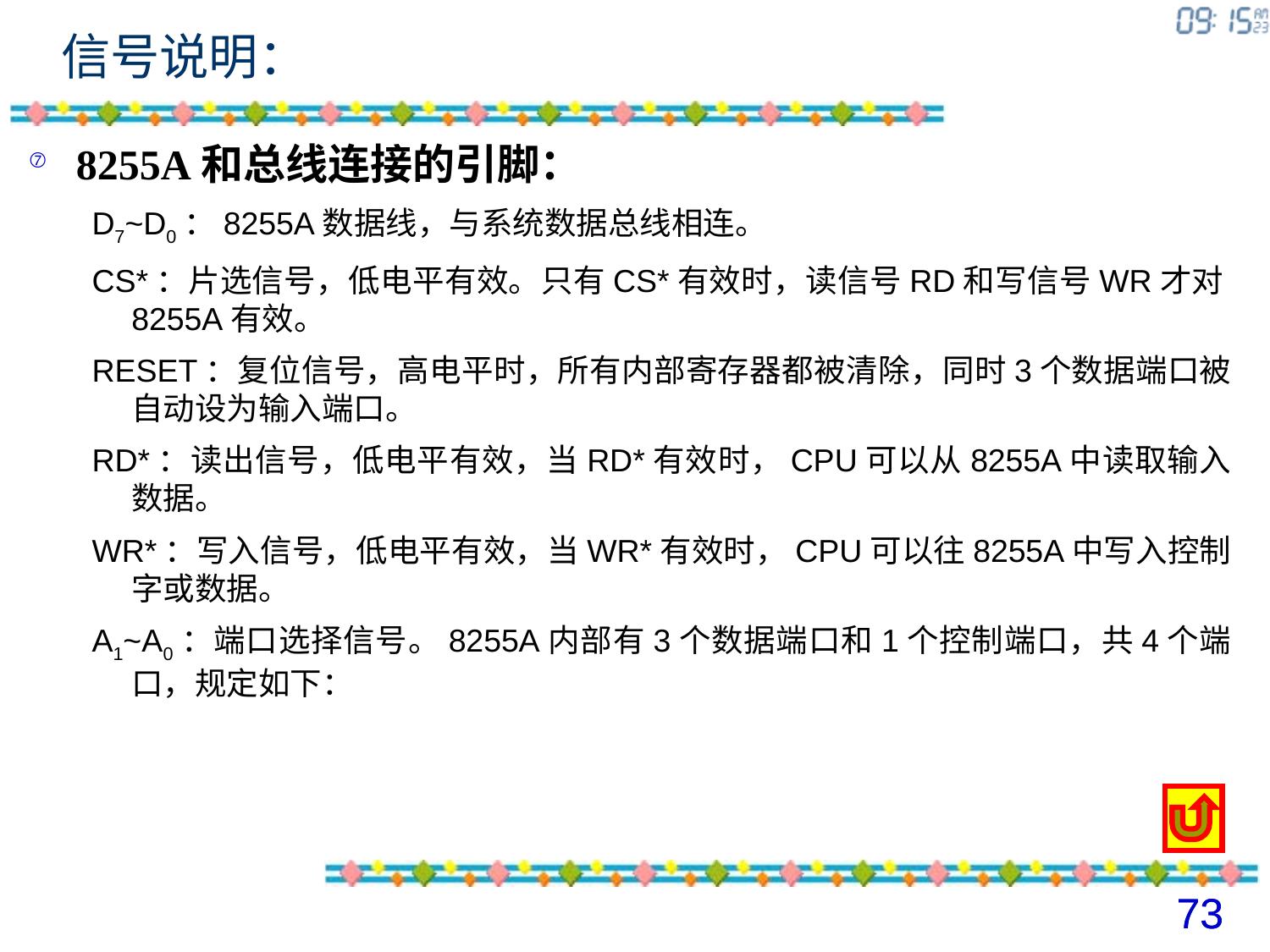

# 信号说明：
8255A和总线连接的引脚：
D7~D0：8255A数据线，与系统数据总线相连。
CS*：片选信号，低电平有效。只有CS*有效时，读信号RD和写信号WR才对8255A有效。
RESET：复位信号，高电平时，所有内部寄存器都被清除，同时3个数据端口被自动设为输入端口。
RD*：读出信号，低电平有效，当RD*有效时，CPU可以从8255A中读取输入数据。
WR*：写入信号，低电平有效，当WR*有效时，CPU可以往8255A中写入控制字或数据。
A1~A0：端口选择信号。8255A内部有3个数据端口和1个控制端口，共4个端口，规定如下：